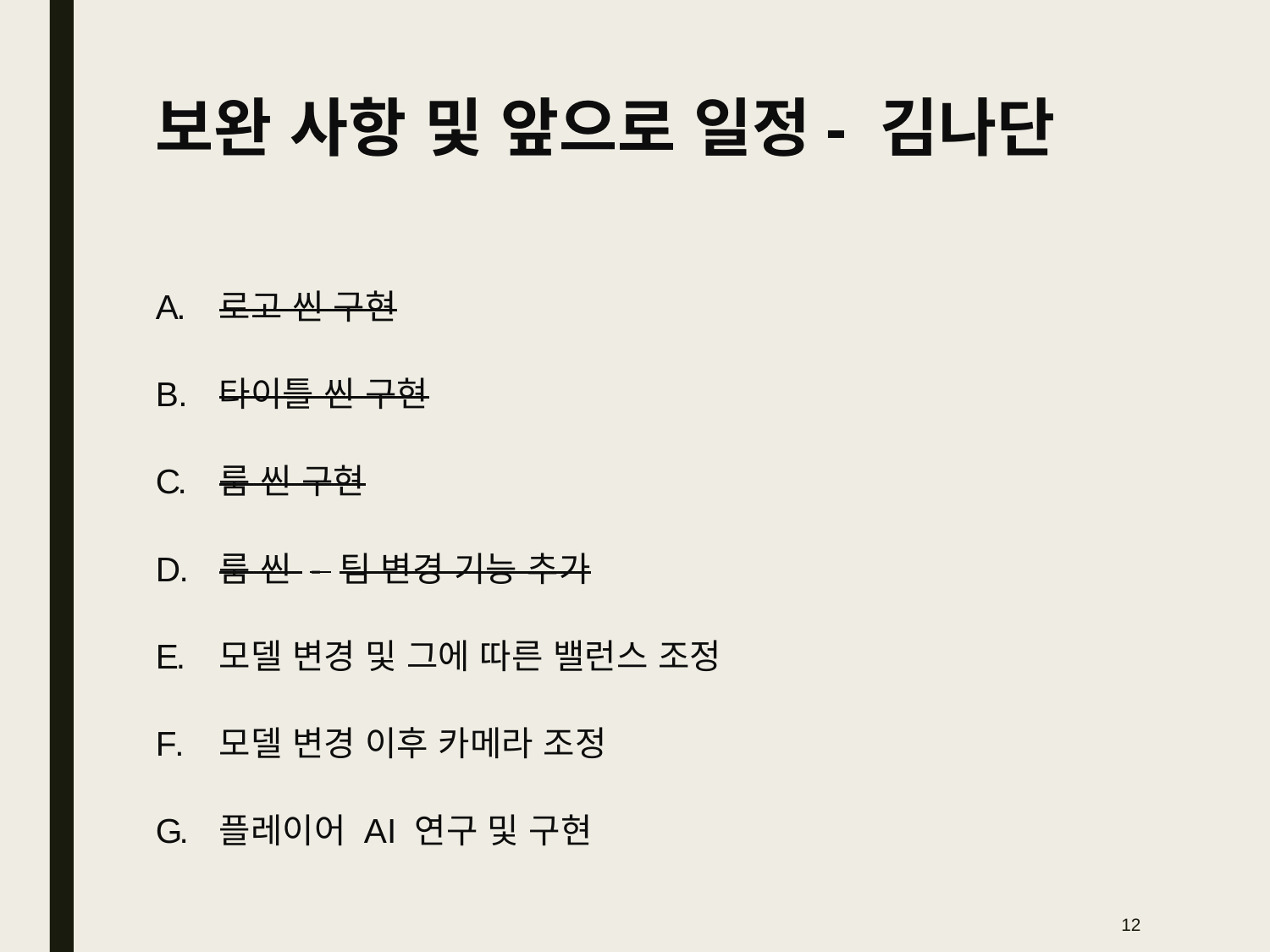

# 보완 사항 및 앞으로 일정- 김나단
로고 씬 구현
타이틀 씬 구현
룸 씬 구현
룸 씬 - 팀 변경 기능 추가
모델 변경 및 그에 따른 밸런스 조정
모델 변경 이후 카메라 조정
플레이어 AI 연구 및 구현

12